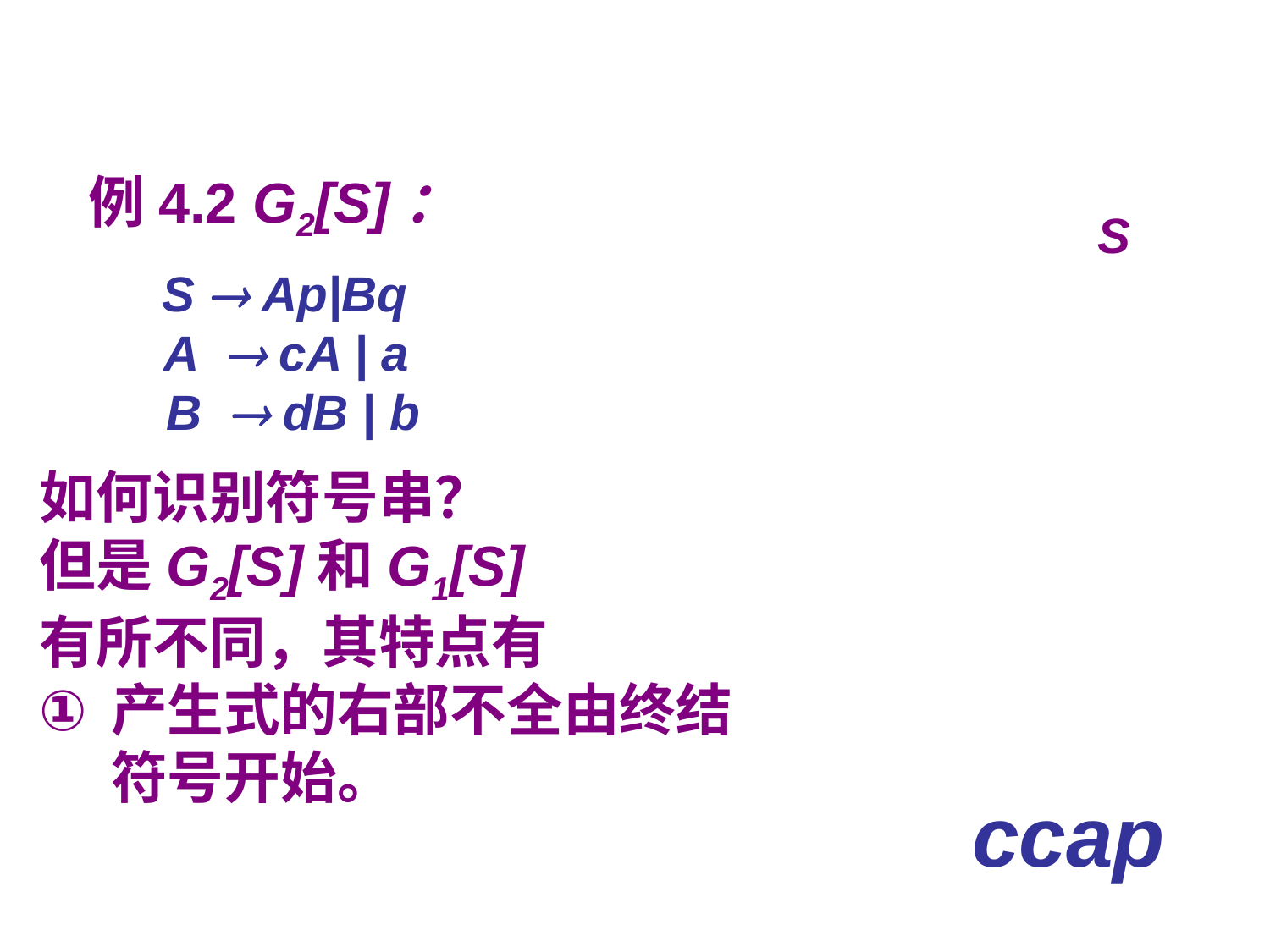

例4.2 G2[S]：

           S → Ap|Bq	         	 A  → cA | a
	 B  → dB | b
S
如何识别符号串？
但是G2[S]和G1[S]
有所不同，其特点有
产生式的右部不全由终结符号开始。

           ccap